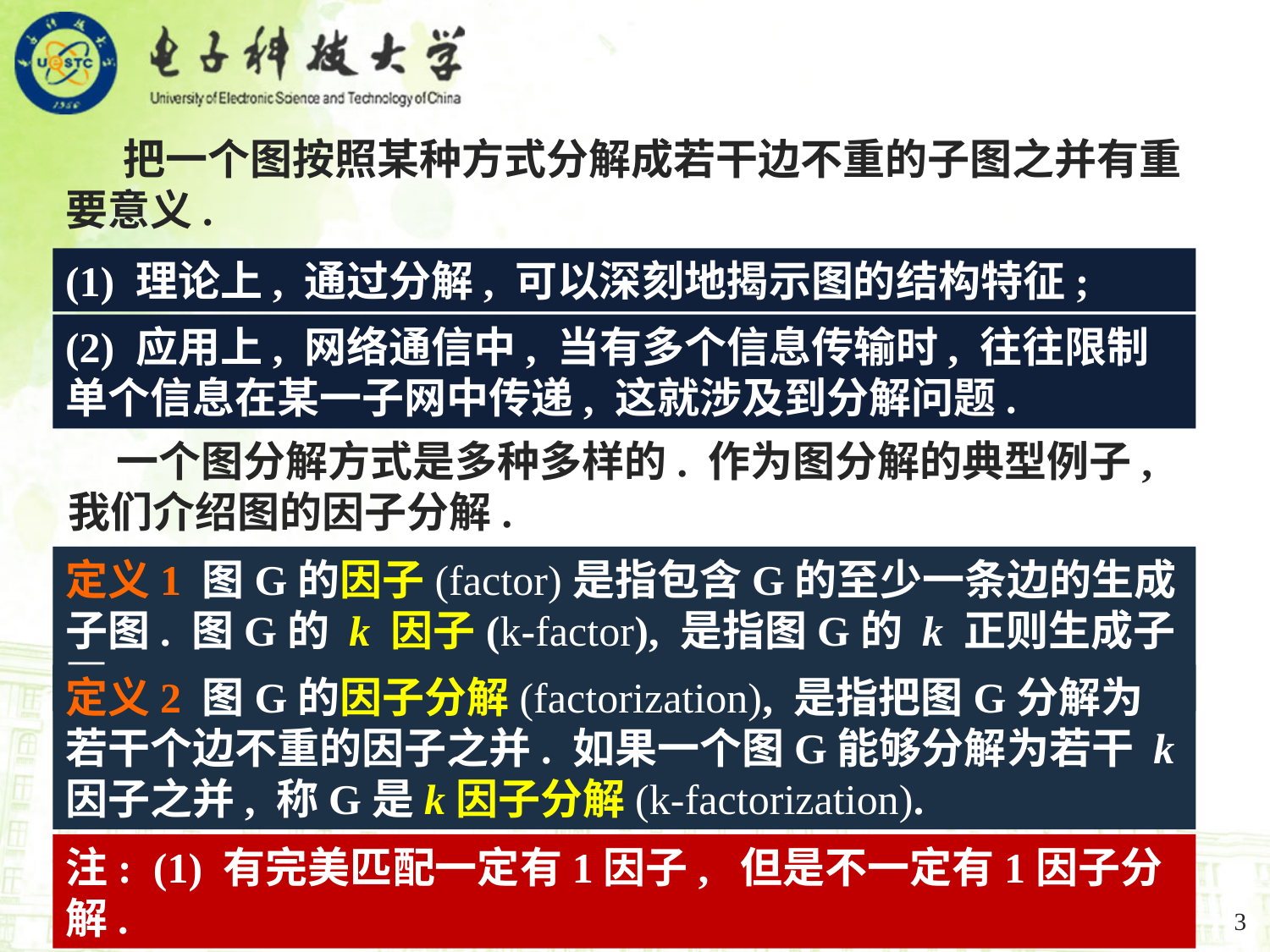

把一个图按照某种方式分解成若干边不重的子图之并有重要意义.
(1) 理论上, 通过分解, 可以深刻地揭示图的结构特征;
(2) 应用上, 网络通信中, 当有多个信息传输时, 往往限制单个信息在某一子网中传递, 这就涉及到分解问题.
    一个图分解方式是多种多样的. 作为图分解的典型例子, 我们介绍图的因子分解.
定义1 图G的因子(factor)是指包含G的至少一条边的生成子图. 图G的 k 因子(k-factor), 是指图G的 k 正则生成子图.
定义2 图G的因子分解(factorization), 是指把图G分解为若干个边不重的因子之并. 如果一个图G能够分解为若干 k 因子之并, 称G是k因子分解(k-factorization).
注:  (1) 有完美匹配一定有1因子,  但是不一定有1因子分解.
3